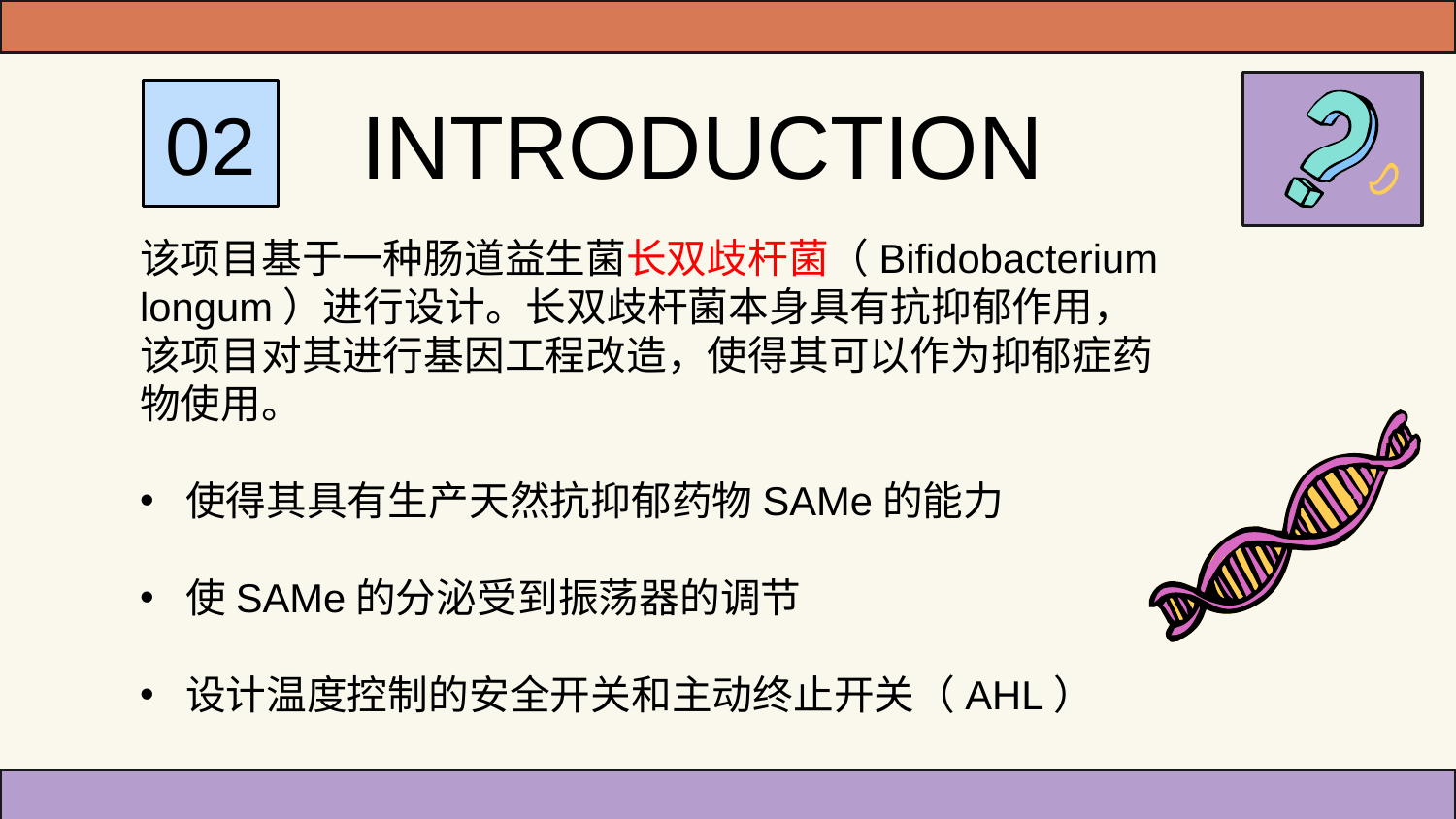

# 02
INTRODUCTION
该项目基于一种肠道益生菌长双歧杆菌（Bifidobacterium longum）进行设计。长双歧杆菌本身具有抗抑郁作用，该项目对其进行基因工程改造，使得其可以作为抑郁症药物使用。

使得其具有生产天然抗抑郁药物SAMe的能力

使SAMe的分泌受到振荡器的调节

设计温度控制的安全开关和主动终止开关（AHL）